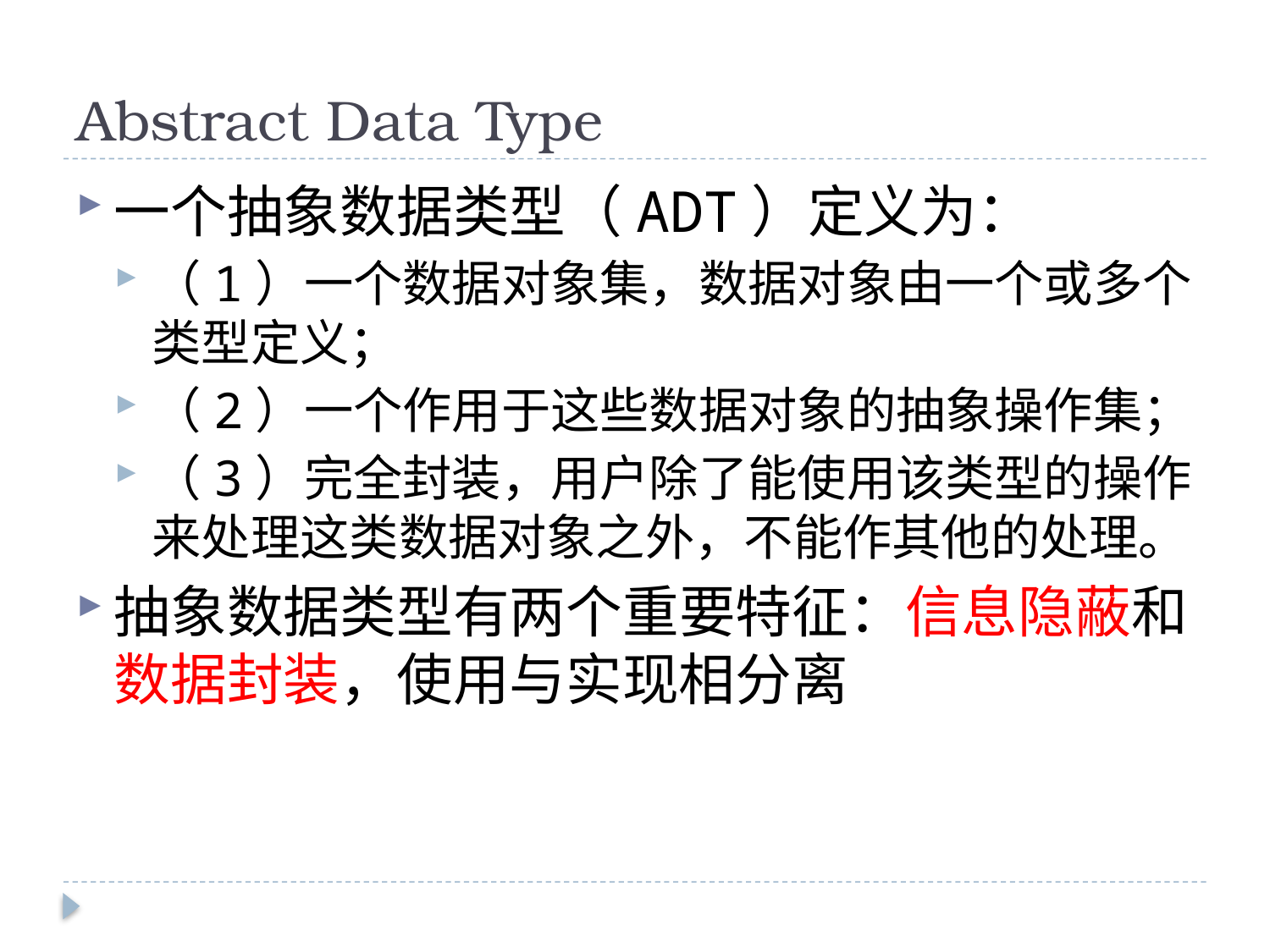

# Abstract Data Type
一个抽象数据类型（ADT）定义为：
（1）一个数据对象集，数据对象由一个或多个类型定义；
（2）一个作用于这些数据对象的抽象操作集；
（3）完全封装，用户除了能使用该类型的操作来处理这类数据对象之外，不能作其他的处理。
抽象数据类型有两个重要特征：信息隐蔽和数据封装，使用与实现相分离

15